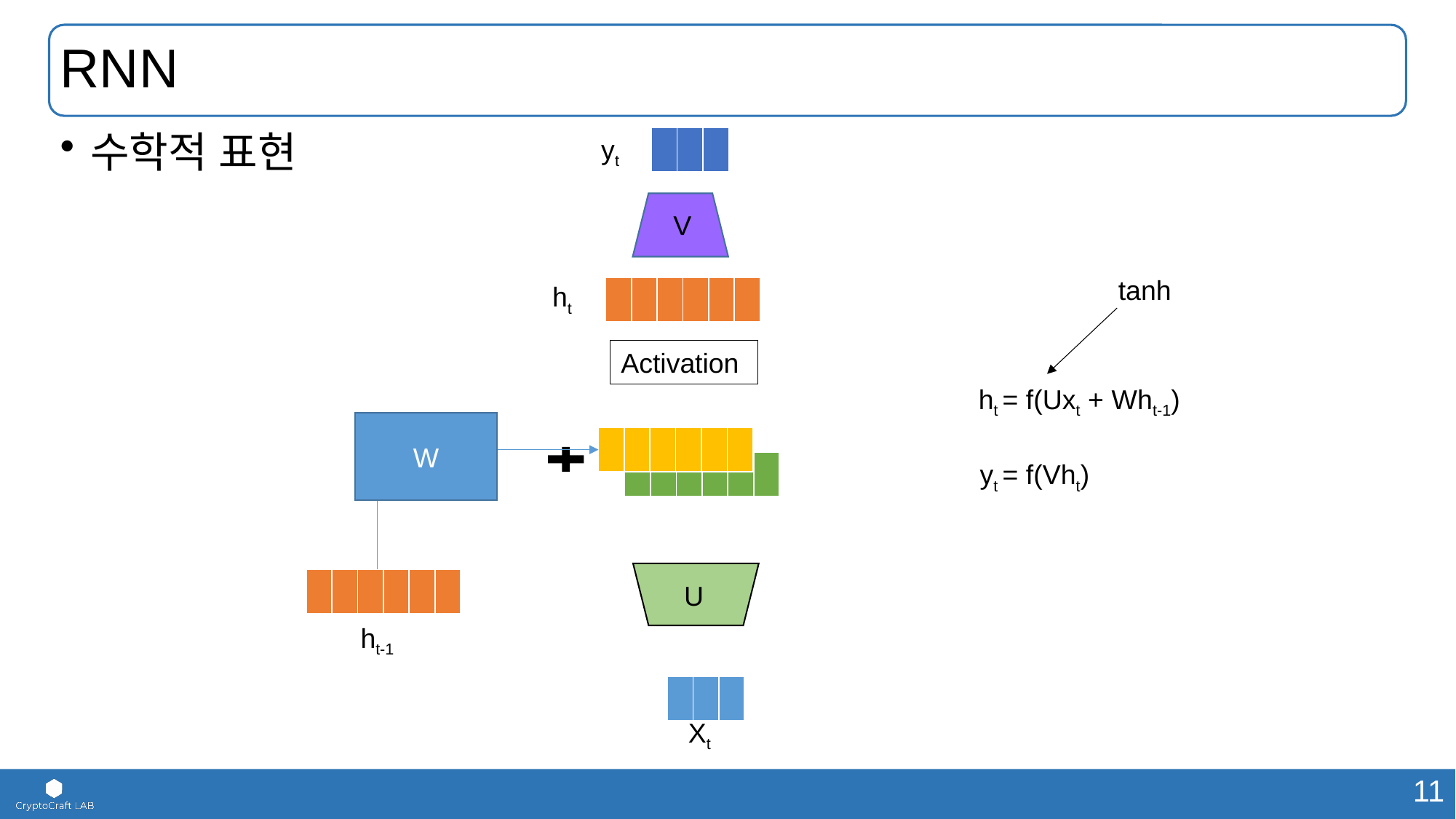

# RNN
수학적 표현
yt
|  |  |  |
| --- | --- | --- |

V
ht
tanh
ht
|  |  |  |  |  |  |
| --- | --- | --- | --- | --- | --- |
Activation
ht = f(Uxt + Wht-1)

W
|  |  |  |  |  |  |
| --- | --- | --- | --- | --- | --- |

yt = f(Vht)
|  |  |  |  |  |  |
| --- | --- | --- | --- | --- | --- |

|  |  |  |  |  |  |
| --- | --- | --- | --- | --- | --- |
U
ht-1
|  |  |  |
| --- | --- | --- |
Xt